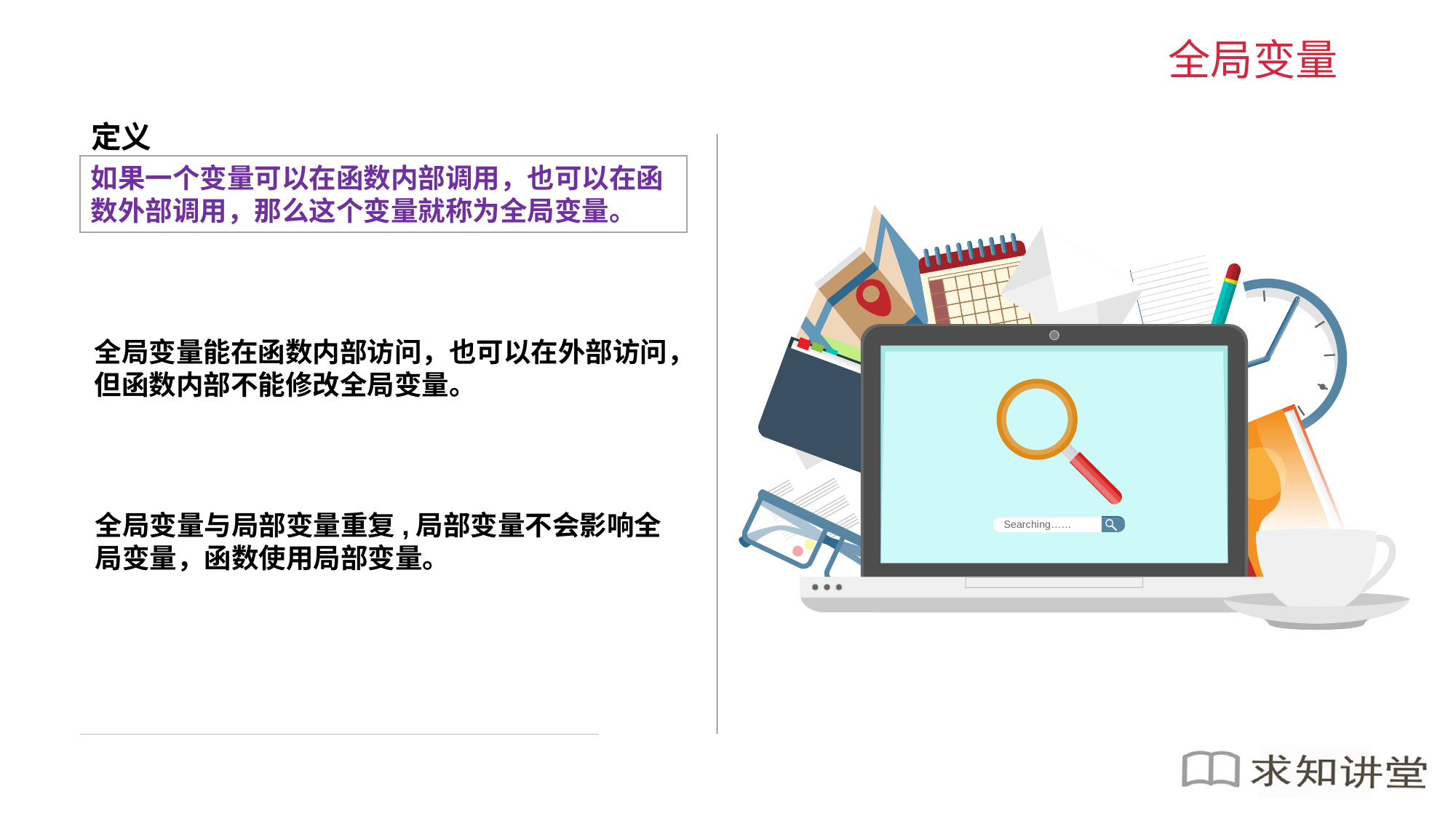

全局变量
定义

Searching……

如果一个变量可以在函数内部调用，也可以在函数外部调用，那么这个变量就称为全局变量。
全局变量能在函数内部访问，也可以在外部访问，但函数内部不能修改全局变量。
全局变量与局部变量重复,局部变量不会影响全局变量，函数使用局部变量。